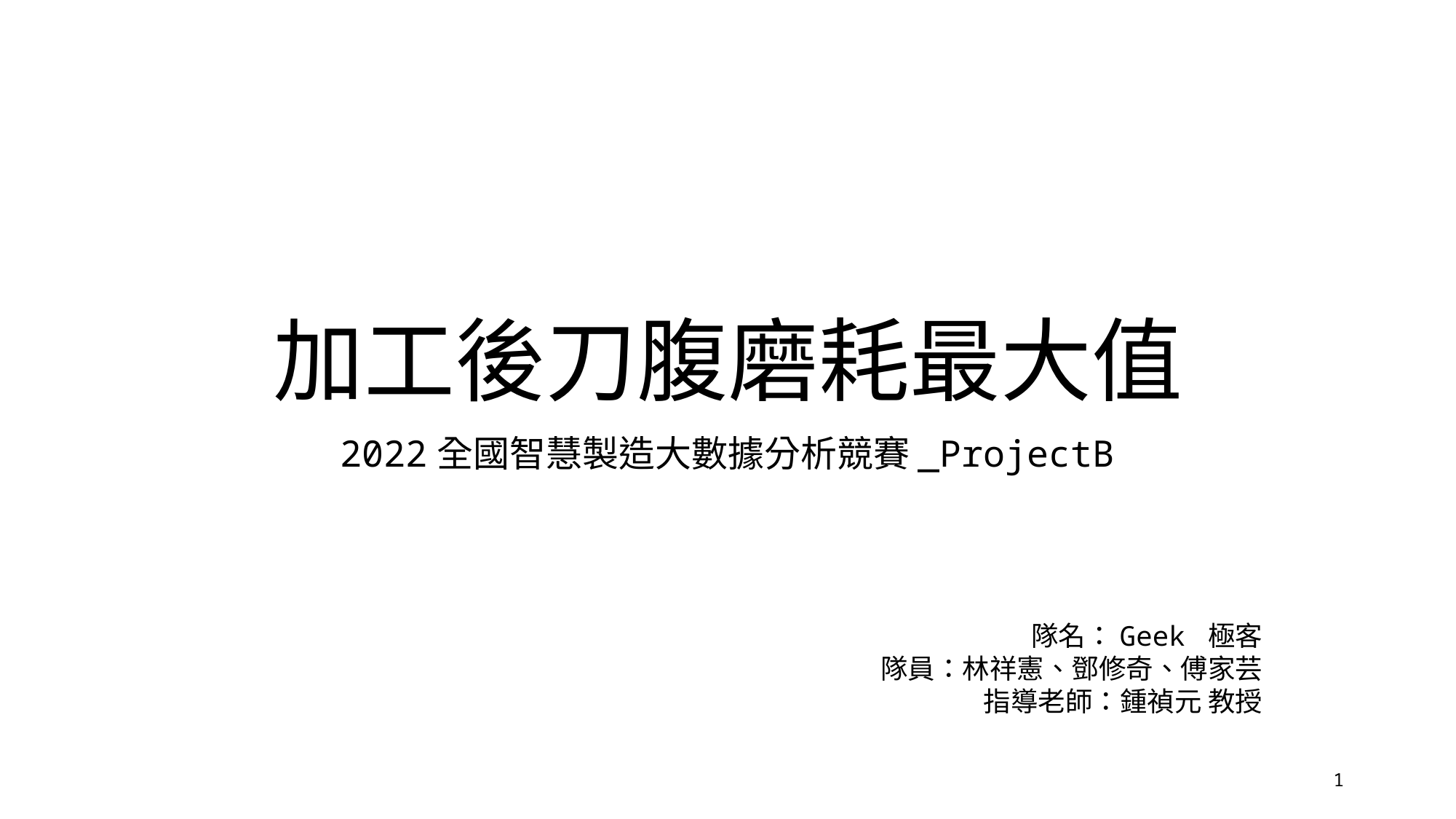

# 加工後刀腹磨耗最大值
2022全國智慧製造大數據分析競賽_ProjectB

隊名：Geek 極客
隊員：林祥憲、鄧修奇、傅家芸
指導老師：鍾禎元 教授

1